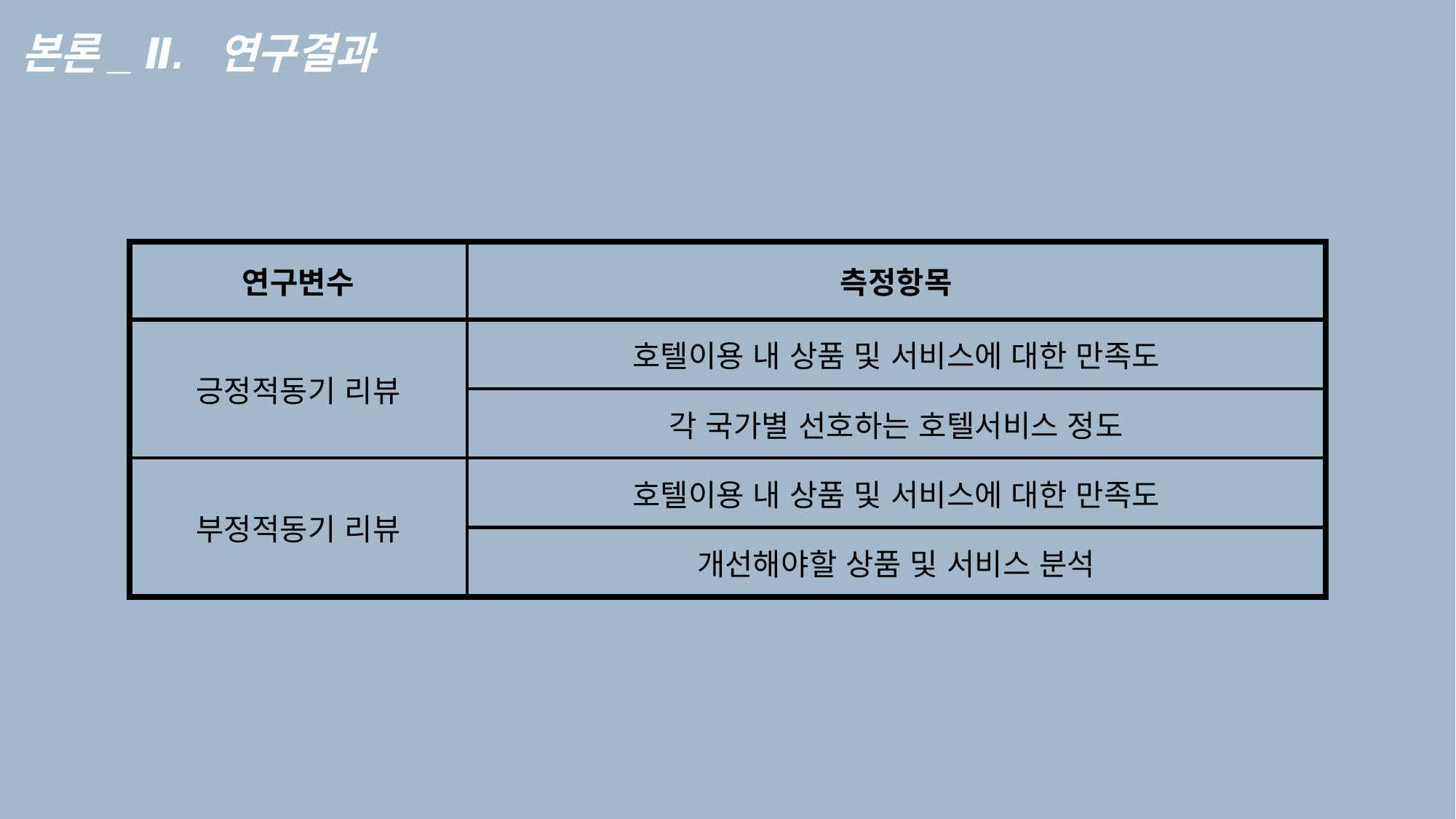

본론_ Ⅱ.  연구결과
| 연구변수 | 측정항목 |
| --- | --- |
| 긍정적동기 리뷰 | 호텔이용 내 상품 및 서비스에 대한 만족도 |
|  | 각 국가별 선호하는 호텔서비스 정도 |
| 부정적동기 리뷰 | 호텔이용 내 상품 및 서비스에 대한 만족도 |
|  | 개선해야할 상품 및 서비스 분석 |